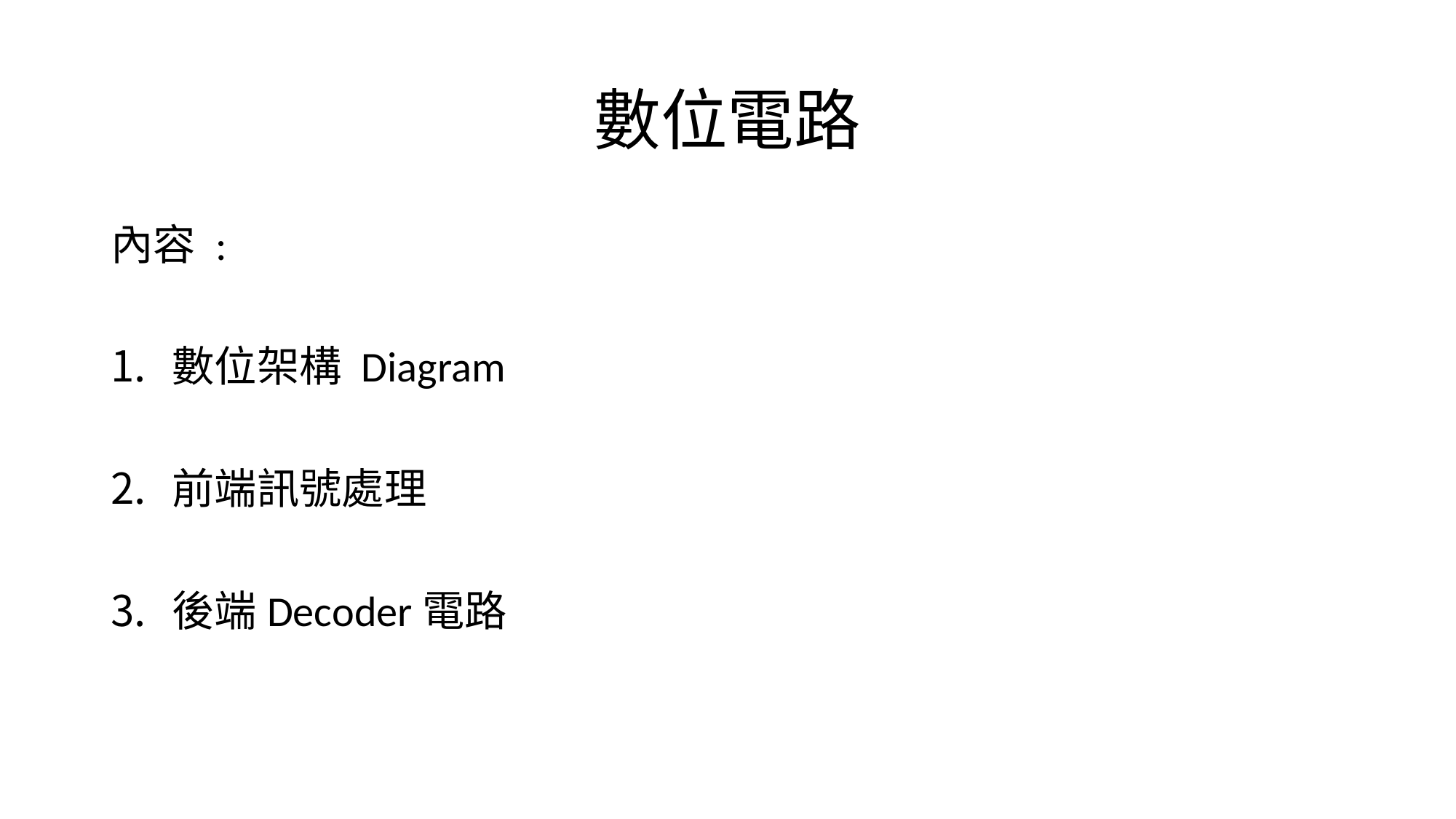

# 數位電路
內容 :

數位架構 Diagram

前端訊號處理

後端Decoder電路